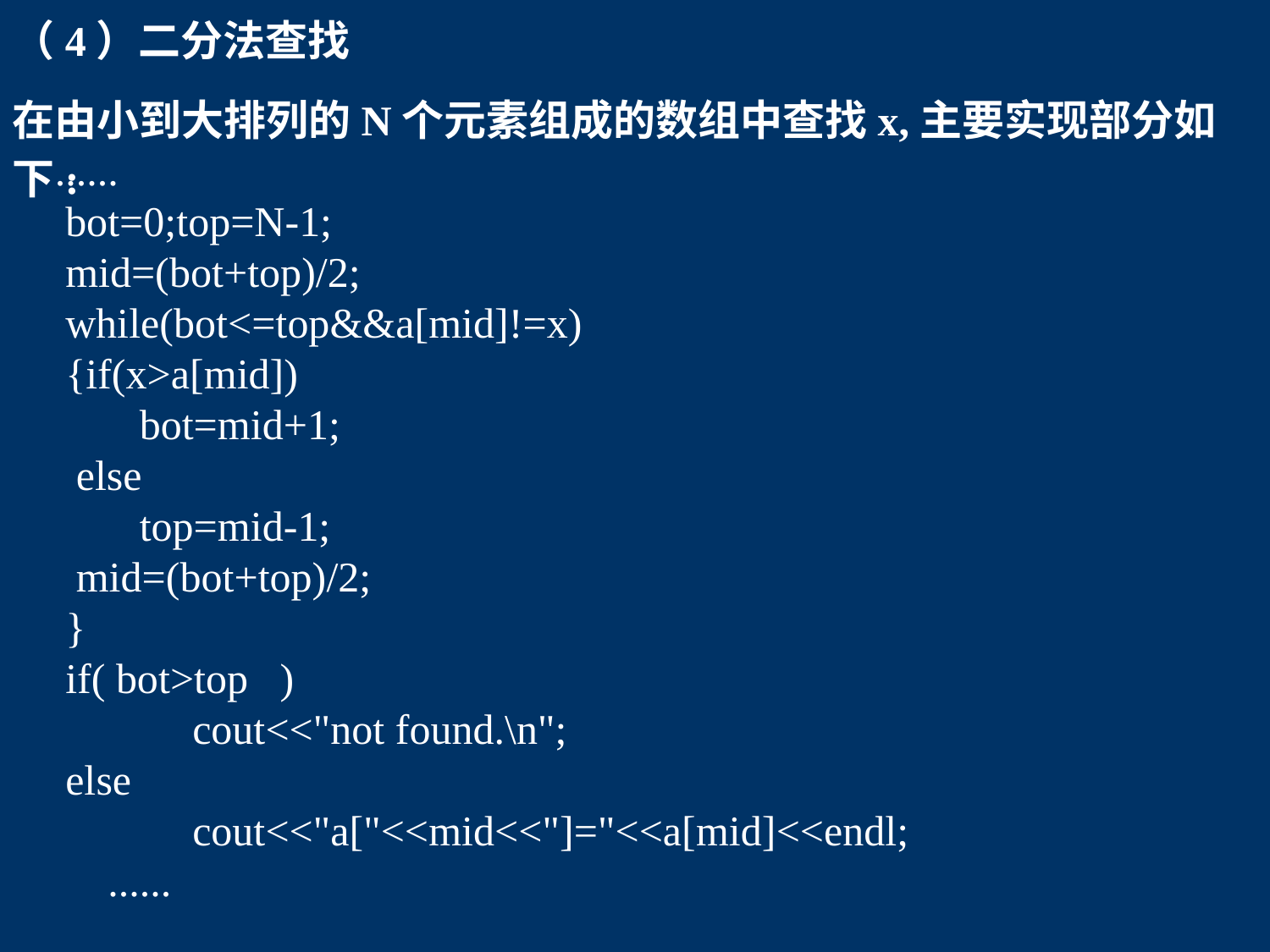

（4）二分法查找
在由小到大排列的N个元素组成的数组中查找x,主要实现部分如下:

......
 bot=0;top=N-1;
 mid=(bot+top)/2;
 while(bot<=top&&a[mid]!=x)
 {if(x>a[mid])
        bot=mid+1;
  else
        top=mid-1;
  mid=(bot+top)/2;
 }
 if( bot>top   )
	 cout<<"not found.\n";
 else
	 cout<<"a["<<mid<<"]="<<a[mid]<<endl;
     ......